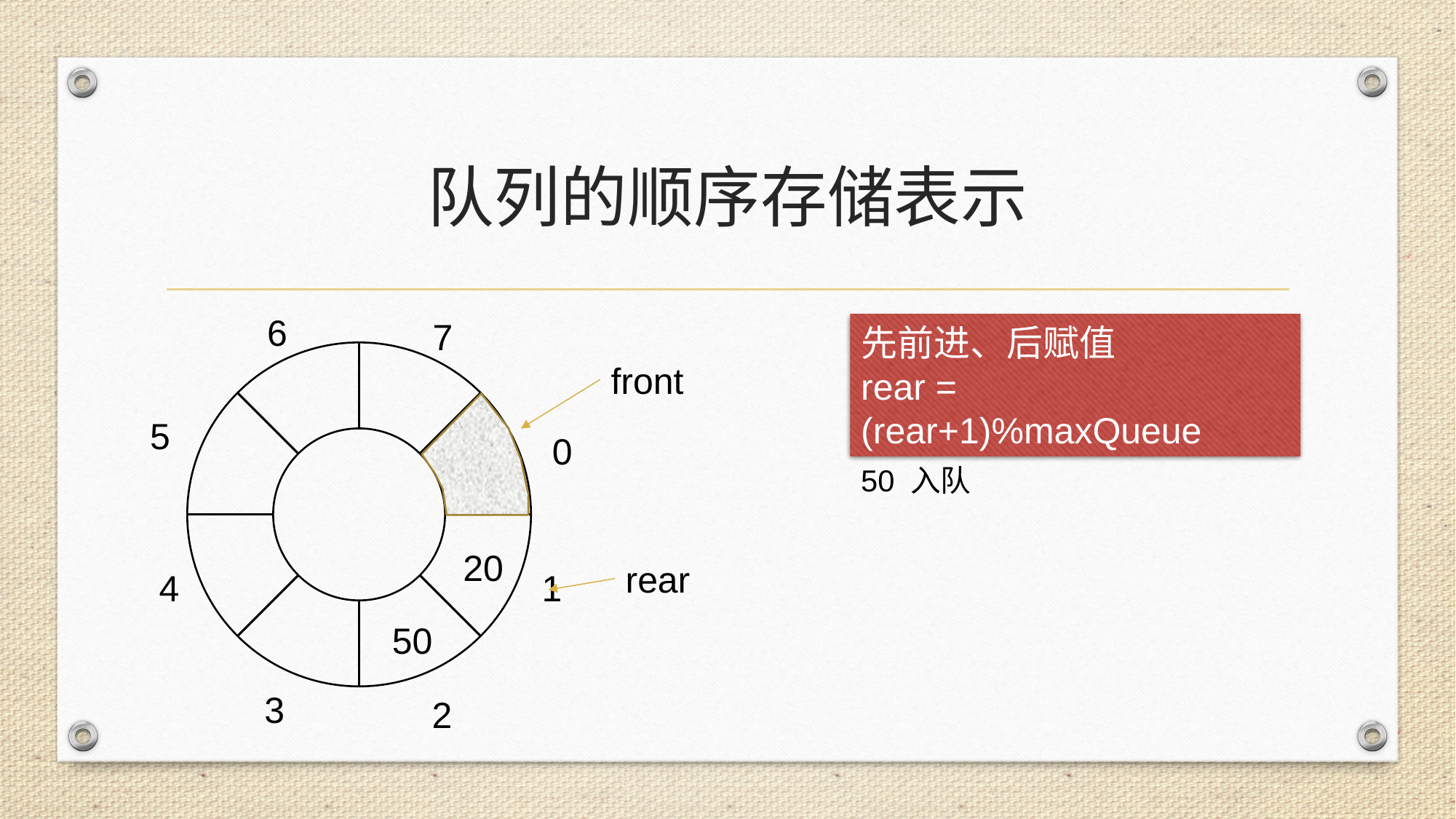

# 队列的顺序存储表示
6
7
先前进、后赋值
rear = (rear+1)%maxQueue

front

5
20 入队
0
50 入队
20
rear
4
1
50
3
2